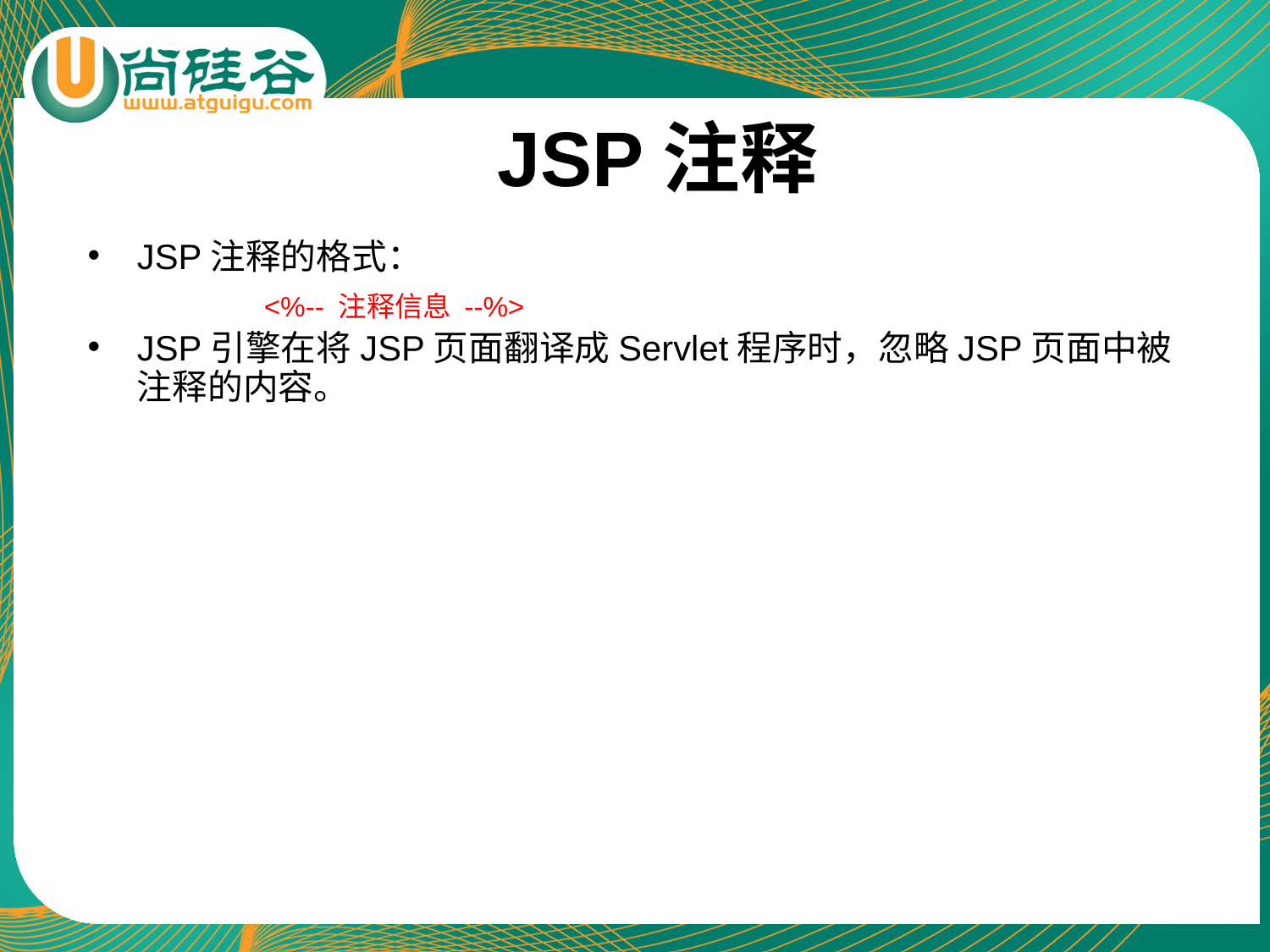

# JSP注释
JSP注释的格式：
		<%-- 注释信息 --%>
JSP引擎在将JSP页面翻译成Servlet程序时，忽略JSP页面中被注释的内容。